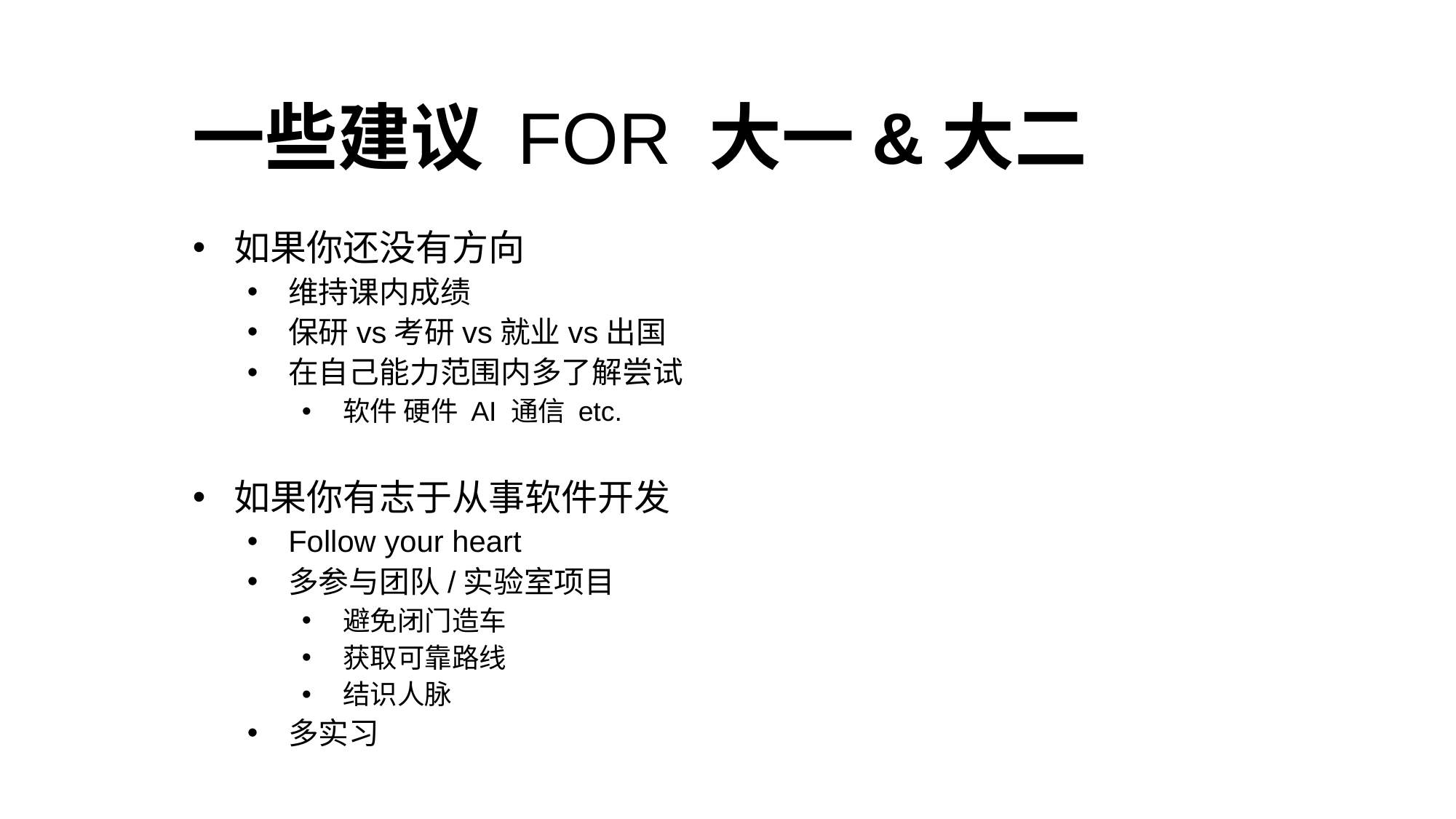

# 一些建议 FOR 大一&大二

如果你还没有方向
维持课内成绩
保研vs考研vs就业vs出国
在自己能力范围内多了解尝试
软件 硬件 AI 通信 etc.

如果你有志于从事软件开发
Follow your heart
多参与团队/实验室项目
避免闭门造车
获取可靠路线
结识人脉
多实习